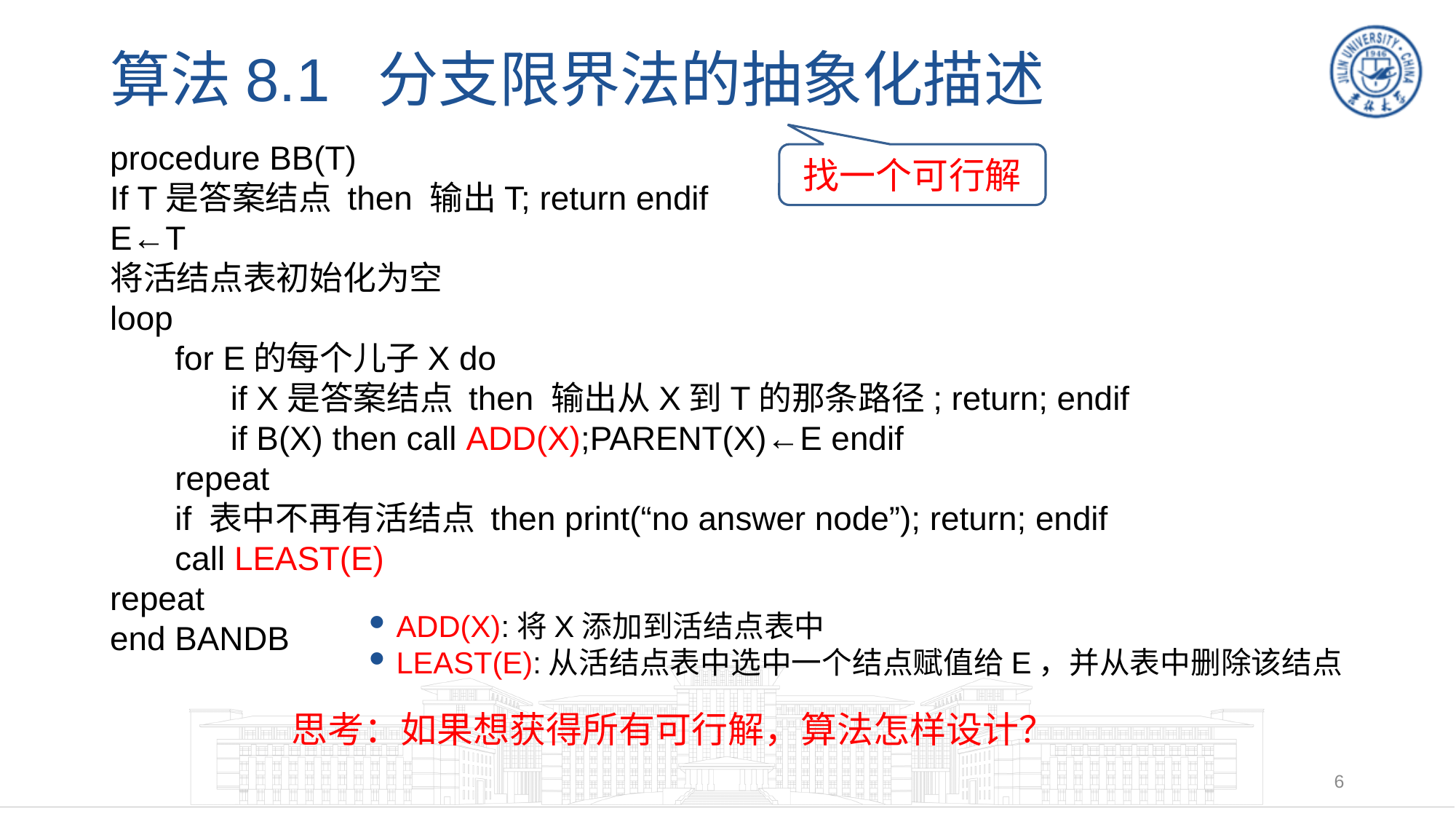

# 算法8.1  分支限界法的抽象化描述
procedure BB(T)
If T是答案结点 then 输出T; return endif
E←T
将活结点表初始化为空
loop
       for E的每个儿子X do
             if X是答案结点 then 输出从X到T的那条路径; return; endif
             if B(X) then call ADD(X);PARENT(X)←E endif
       repeat
       if 表中不再有活结点 then print(“no answer node”); return; endif
       call LEAST(E)
repeat
end BANDB

找一个可行解
ADD(X):将X添加到活结点表中
LEAST(E):从活结点表中选中一个结点赋值给E，并从表中删除该结点

思考：如果想获得所有可行解，算法怎样设计？
6